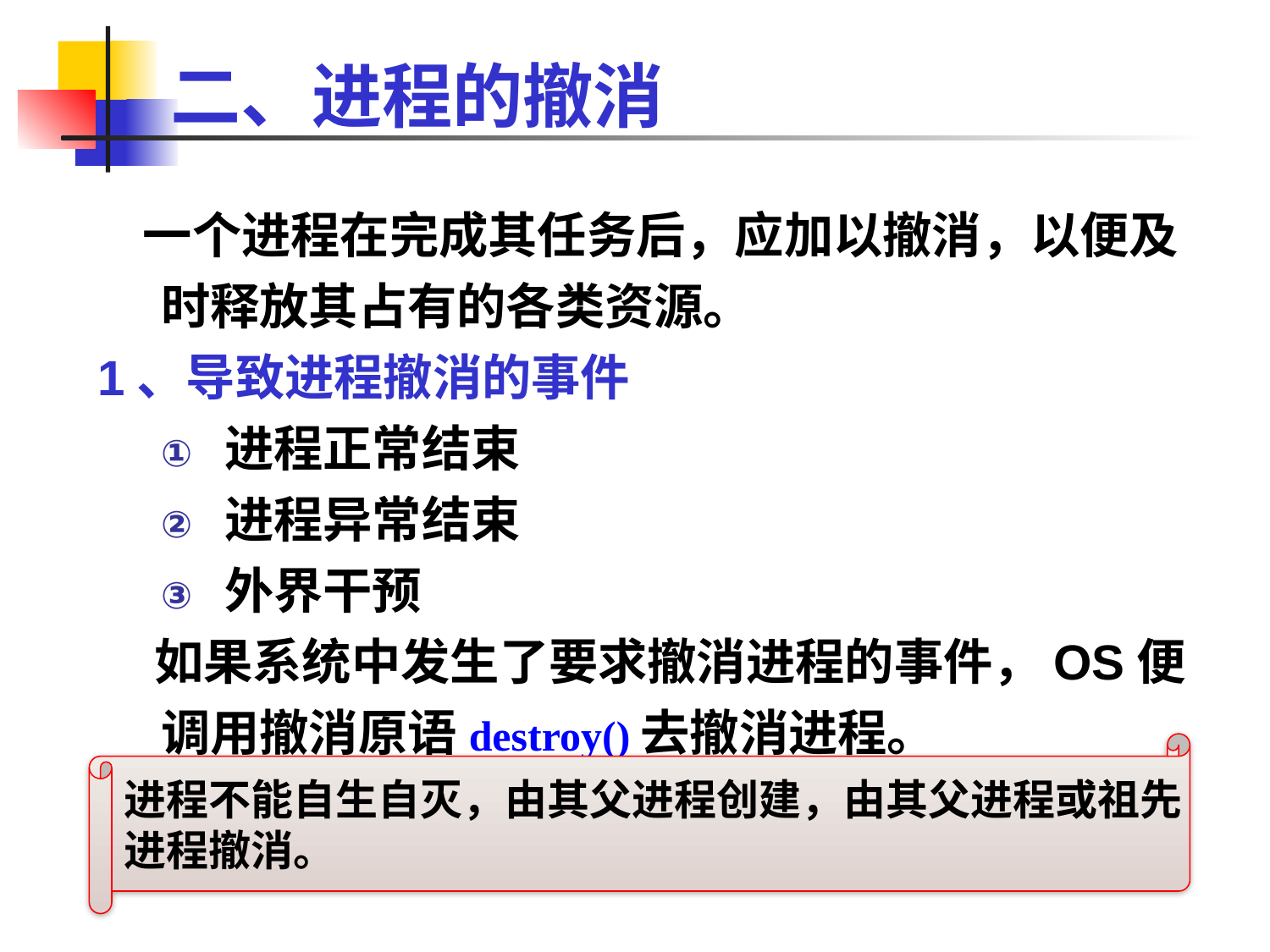

# 二、进程的撤消
   一个进程在完成其任务后，应加以撤消，以便及时释放其占有的各类资源。
1、导致进程撤消的事件
进程正常结束
进程异常结束
外界干预
    如果系统中发生了要求撤消进程的事件，OS便调用撤消原语destroy()去撤消进程。
进程不能自生自灭，由其父进程创建，由其父进程或祖先
进程撤消。